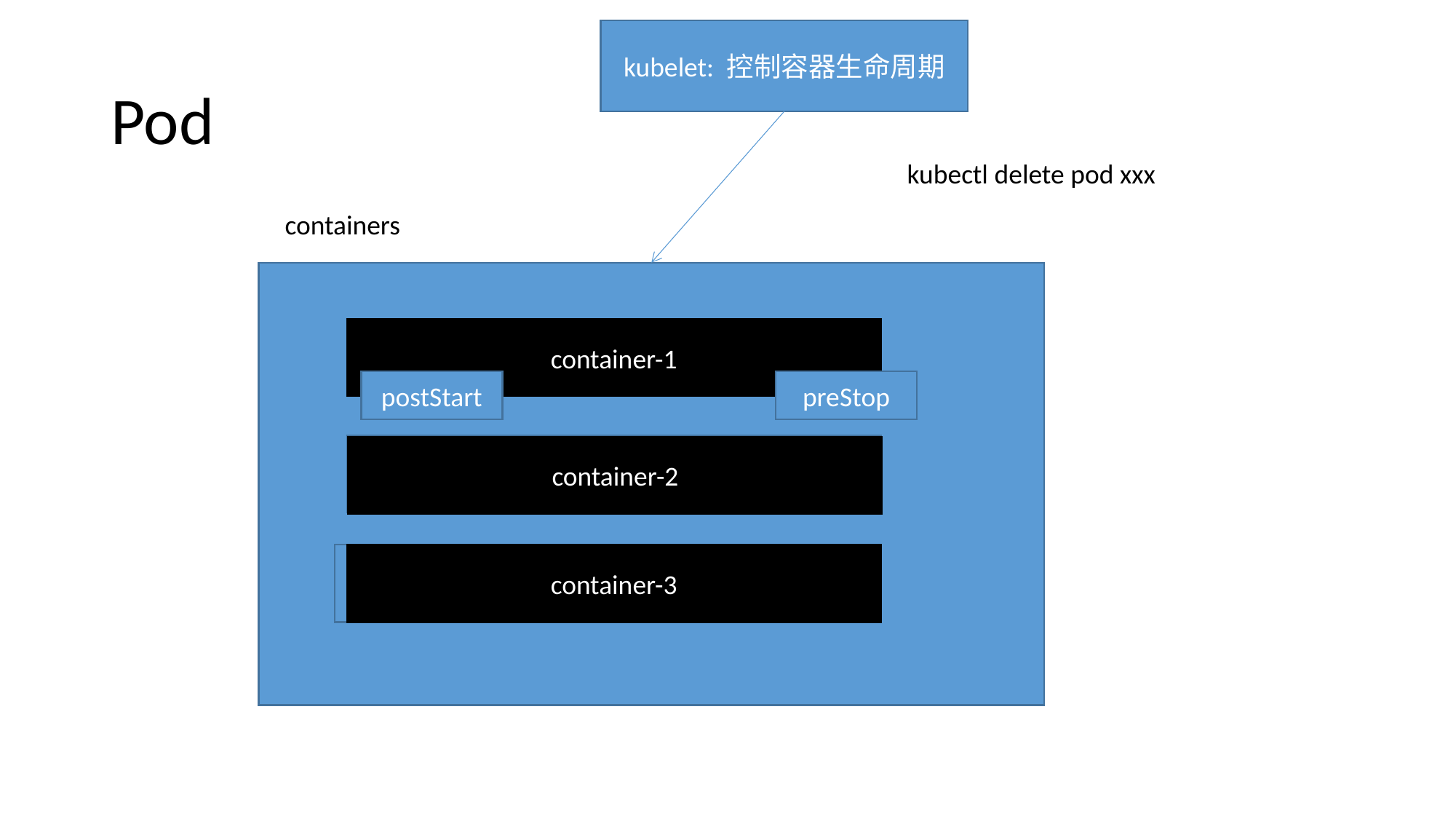

kubelet: 控制容器生命周期
# Pod
kubectl delete pod xxx
containers

container-1
postStart
preStop

container-2

container-3